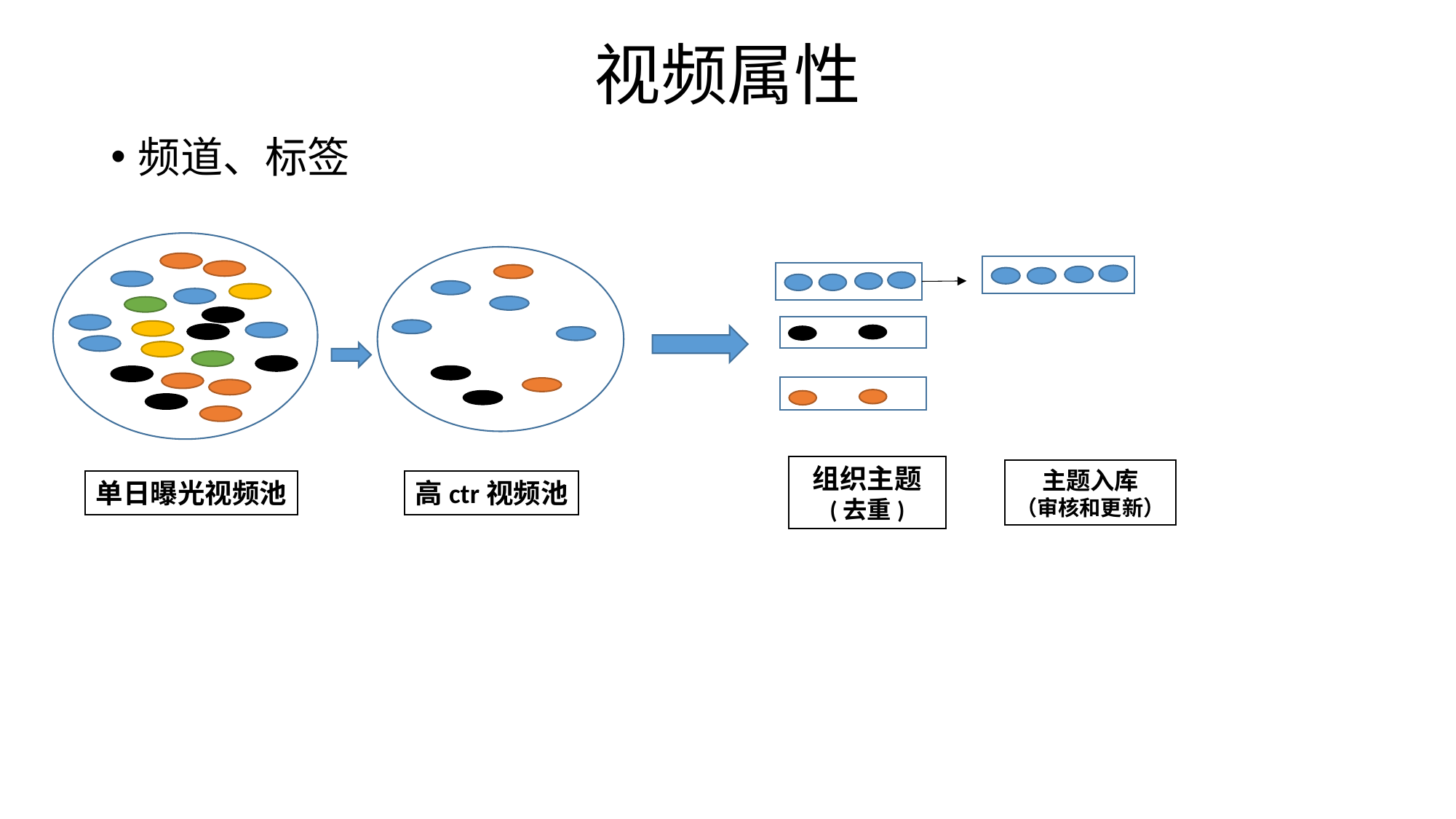

# 视频属性
频道、标签

组织主题
(去重)
主题入库
（审核和更新）
单日曝光视频池
高ctr视频池